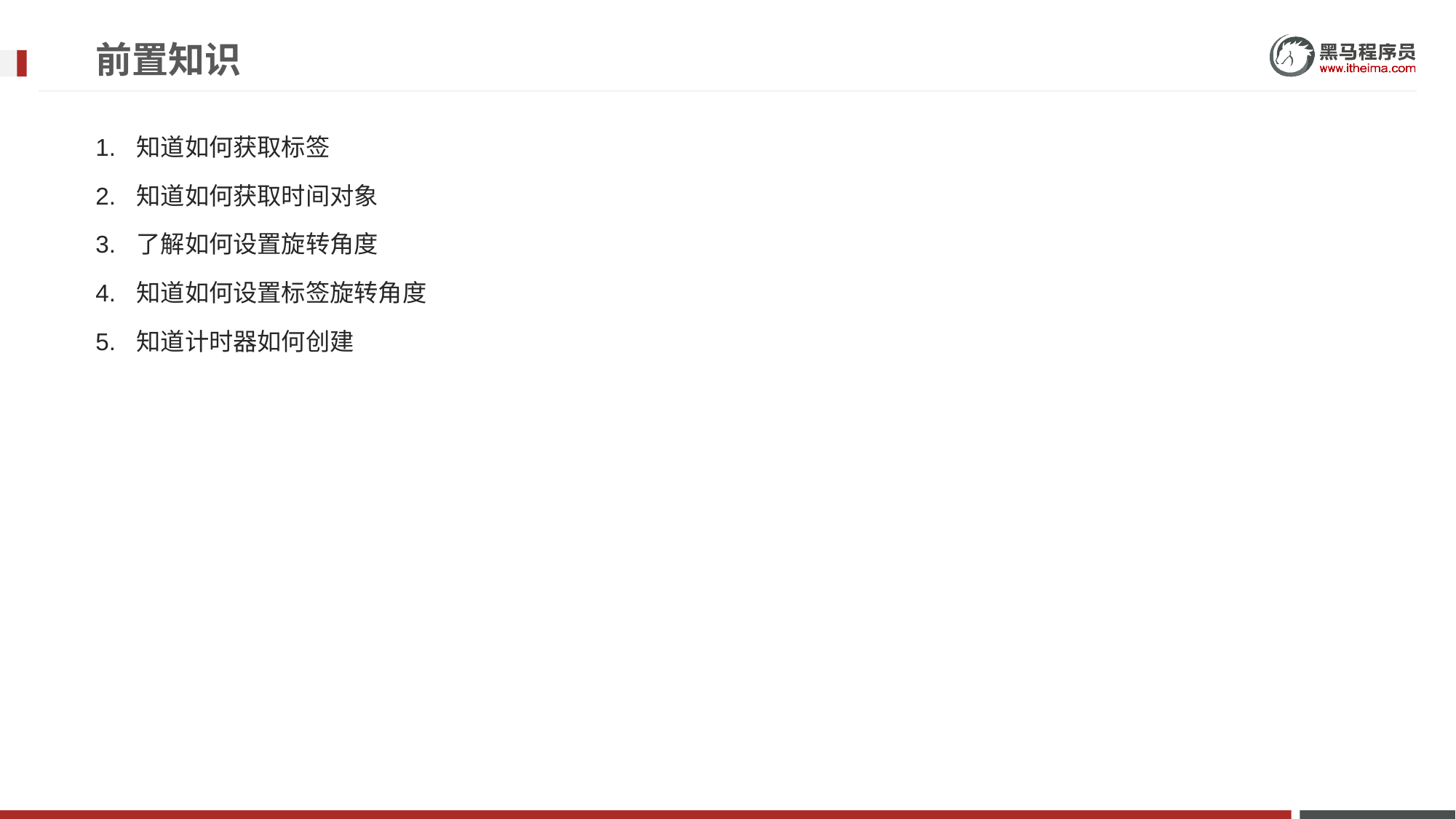

# 前置知识
知道如何获取标签
知道如何获取时间对象
了解如何设置旋转角度
知道如何设置标签旋转角度
知道计时器如何创建